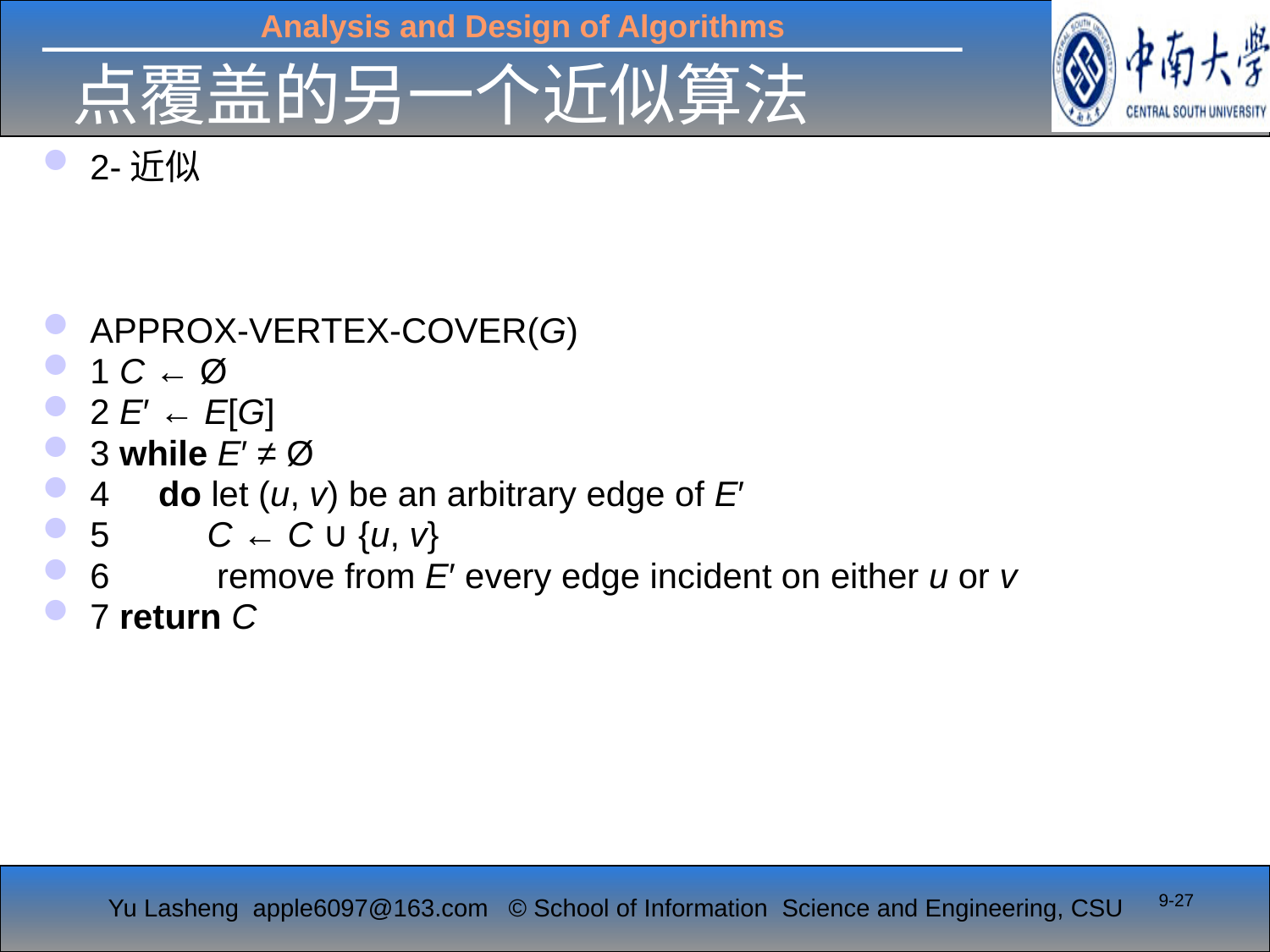

# 点覆盖的另一个近似算法
2-近似

APPROX-VERTEX-COVER(G)
1 C ← Ø
2 E′ ← E[G]
3 while E′ ≠ Ø
4     do let (u, v) be an arbitrary edge of E′
5          C ← C ∪ {u, v}
6           remove from E′ every edge incident on either u or v
7 return C
27